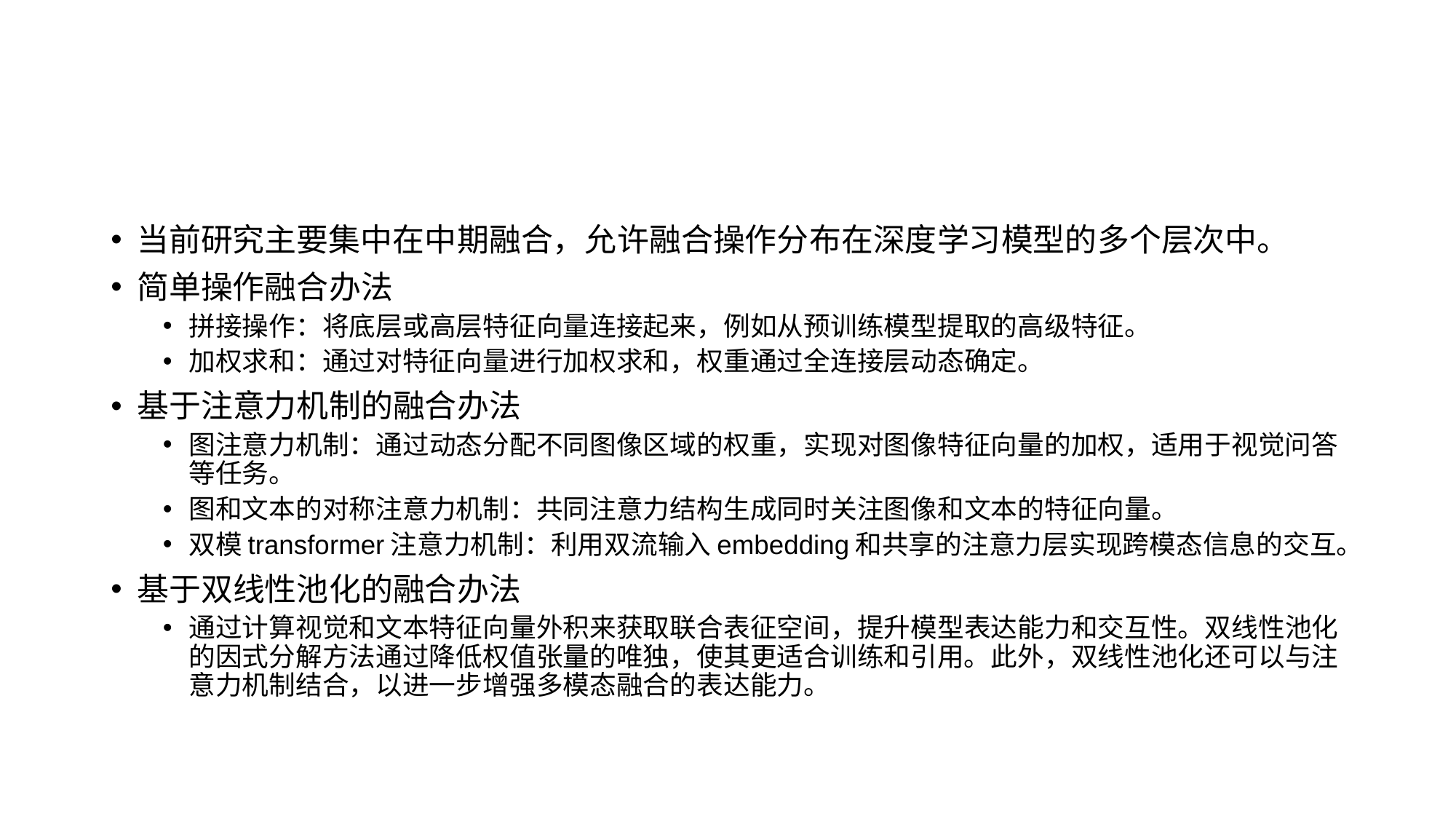

#
当前研究主要集中在中期融合，允许融合操作分布在深度学习模型的多个层次中。
简单操作融合办法
拼接操作：将底层或高层特征向量连接起来，例如从预训练模型提取的高级特征。
加权求和：通过对特征向量进行加权求和，权重通过全连接层动态确定。
基于注意力机制的融合办法
图注意力机制：通过动态分配不同图像区域的权重，实现对图像特征向量的加权，适用于视觉问答等任务。
图和文本的对称注意力机制：共同注意力结构生成同时关注图像和文本的特征向量。
双模transformer注意力机制：利用双流输入embedding和共享的注意力层实现跨模态信息的交互。
基于双线性池化的融合办法
通过计算视觉和文本特征向量外积来获取联合表征空间，提升模型表达能力和交互性。双线性池化的因式分解方法通过降低权值张量的唯独，使其更适合训练和引用。此外，双线性池化还可以与注意力机制结合，以进一步增强多模态融合的表达能力。